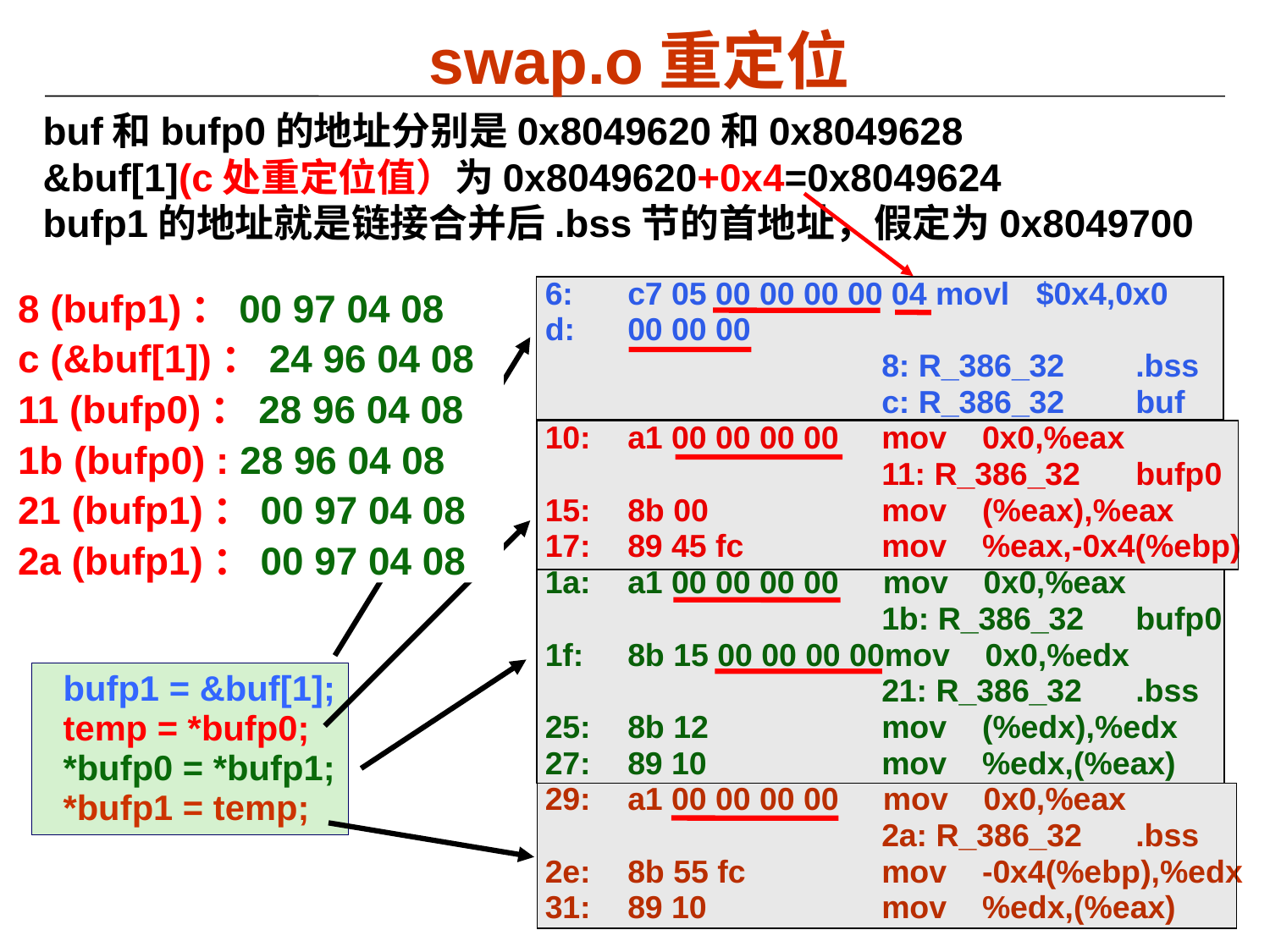

# swap.o重定位
buf和bufp0的地址分别是0x8049620和0x8049628
&buf[1](c处重定位值）为0x8049620+0x4=0x8049624
bufp1的地址就是链接合并后.bss节的首地址，假定为0x8049700

     6:	c7 05 00 00 00 00 04 movl   $0x4,0x0
     d:	00 00 00
   			8: R_386_32	.bss
			c: R_386_32	buf
     10:	a1 00 00 00 00    	mov    0x0,%eax
			11: R_386_32	bufp0
     15:	8b 00                	mov    (%eax),%eax
     17:	89 45 fc             	mov    %eax,-0x4(%ebp)
     1a:	a1 00 00 00 00     mov    0x0,%eax
  			1b: R_386_32	bufp0
     1f:	8b 15 00 00 00 00mov    0x0,%edx
			21: R_386_32	.bss
     25:	8b 12                	mov    (%edx),%edx
     27:	89 10                	mov    %edx,(%eax)
     29:	a1 00 00 00 00     mov    0x0,%eax
			2a: R_386_32	.bss
     2e:	8b 55 fc             	mov    -0x4(%ebp),%edx
     31:	89 10                	mov    %edx,(%eax)

8 (bufp1)：00 97 04 08
c (&buf[1])：24 96 04 08
11 (bufp0)：28 96 04 08
1b (bufp0) : 28 96 04 08
21 (bufp1)：00 97 04 08
2a (bufp1)：00 97 04 08

  bufp1 = &buf[1];
  temp = *bufp0;
  *bufp0 = *bufp1;
  *bufp1 = temp;